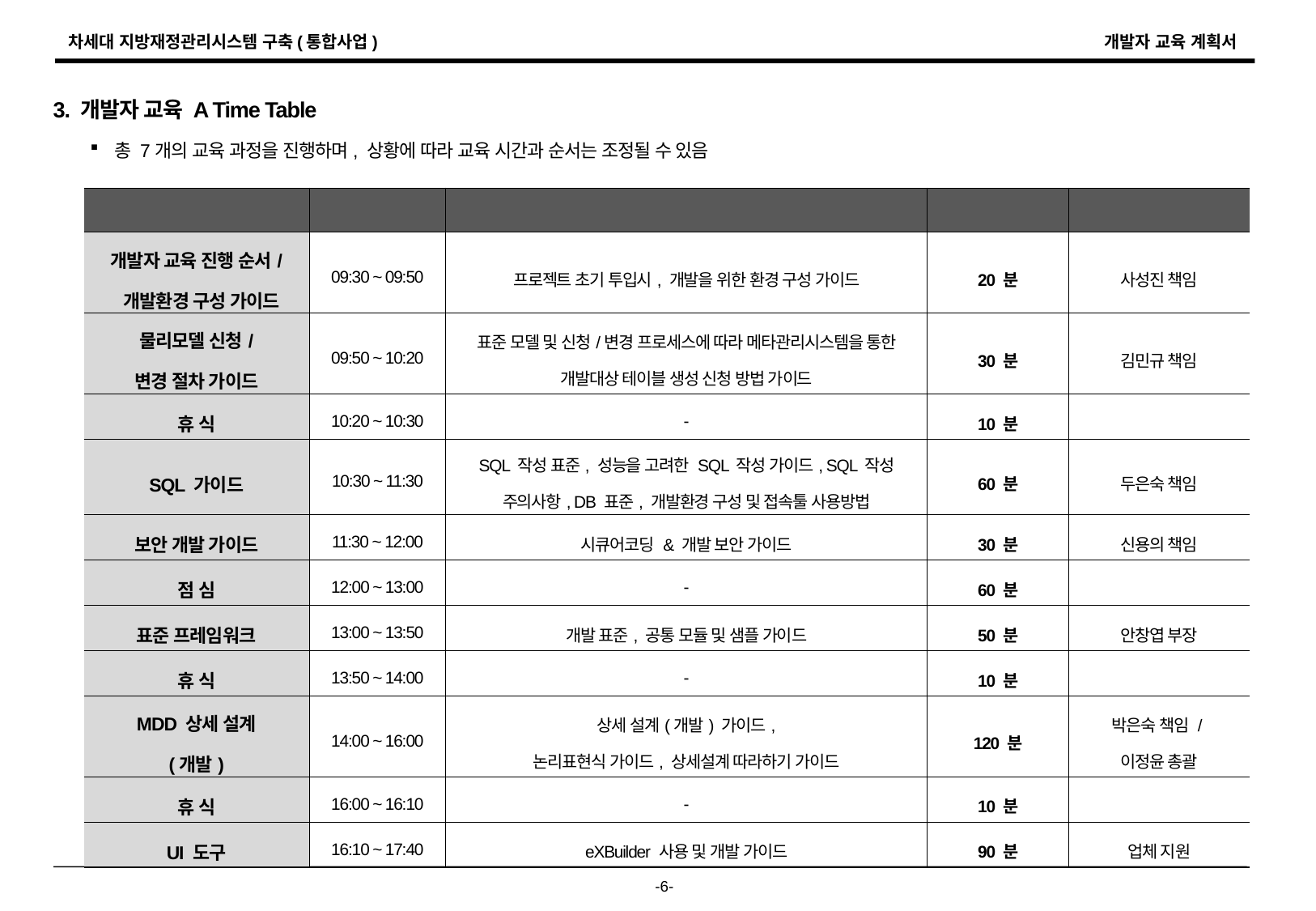

3. 개발자 교육 A Time Table
총 7개의 교육 과정을 진행하며, 상황에 따라 교육 시간과 순서는 조정될 수 있음
| 교육 과정 | 시간 | 교육 내용 | 교육시간 | 강사 |
| --- | --- | --- | --- | --- |
| 개발자 교육 진행 순서/ 개발환경 구성 가이드 | 09:30 ~ 09:50 | 프로젝트 초기 투입시, 개발을 위한 환경 구성 가이드 | 20 분 | 사성진 책임 |
| 물리모델 신청/ 변경 절차 가이드 | 09:50 ~ 10:20 | 표준 모델 및 신청/변경 프로세스에 따라 메타관리시스템을 통한 개발대상 테이블 생성 신청 방법 가이드 | 30 분 | 김민규 책임 |
| 휴 식 | 10:20 ~ 10:30 | - | 10 분 |  |
| SQL 가이드 | 10:30 ~ 11:30 | SQL 작성 표준, 성능을 고려한 SQL 작성 가이드, SQL 작성 주의사항, DB 표준, 개발환경 구성 및 접속툴 사용방법 | 60 분 | 두은숙 책임 |
| 보안 개발 가이드 | 11:30 ~ 12:00 | 시큐어코딩 & 개발 보안 가이드 | 30 분 | 신용의 책임 |
| 점 심 | 12:00 ~ 13:00 | - | 60 분 |  |
| 표준 프레임워크 | 13:00 ~ 13:50 | 개발 표준, 공통 모듈 및 샘플 가이드 | 50 분 | 안창엽 부장 |
| 휴 식 | 13:50 ~ 14:00 | - | 10 분 |  |
| MDD 상세 설계 (개발) | 14:00 ~ 16:00 | 상세 설계(개발) 가이드, 논리표현식 가이드, 상세설계 따라하기 가이드 | 120 분 | 박은숙 책임 / 이정윤 총괄 |
| 휴 식 | 16:00 ~ 16:10 | - | 10 분 |  |
| UI 도구 | 16:10 ~ 17:40 | eXBuilder 사용 및 개발 가이드 | 90 분 | 업체 지원 |